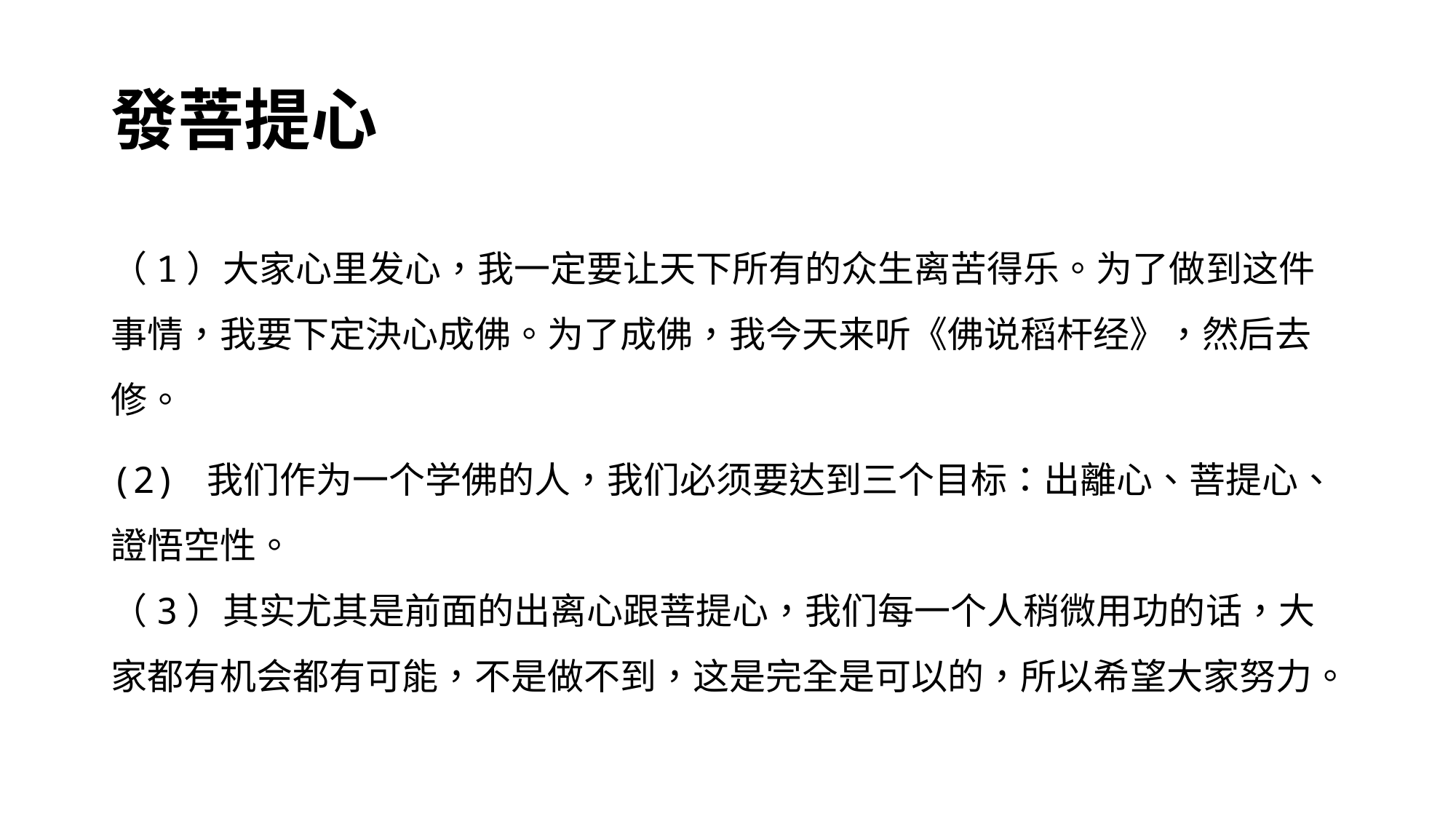

# 發菩提心
（1）大家心里发心，我一定要让天下所有的众生离苦得乐。为了做到这件事情，我要下定決心成佛。为了成佛，我今天来听《佛说稻杆经》，然后去修。
(2) 我们作为一个学佛的人，我们必须要达到三个目标：出離心、菩提心、證悟空性。
（3）其实尤其是前面的出离心跟菩提心，我们每一个人稍微用功的话，大家都有机会都有可能，不是做不到，这是完全是可以的，所以希望大家努力。